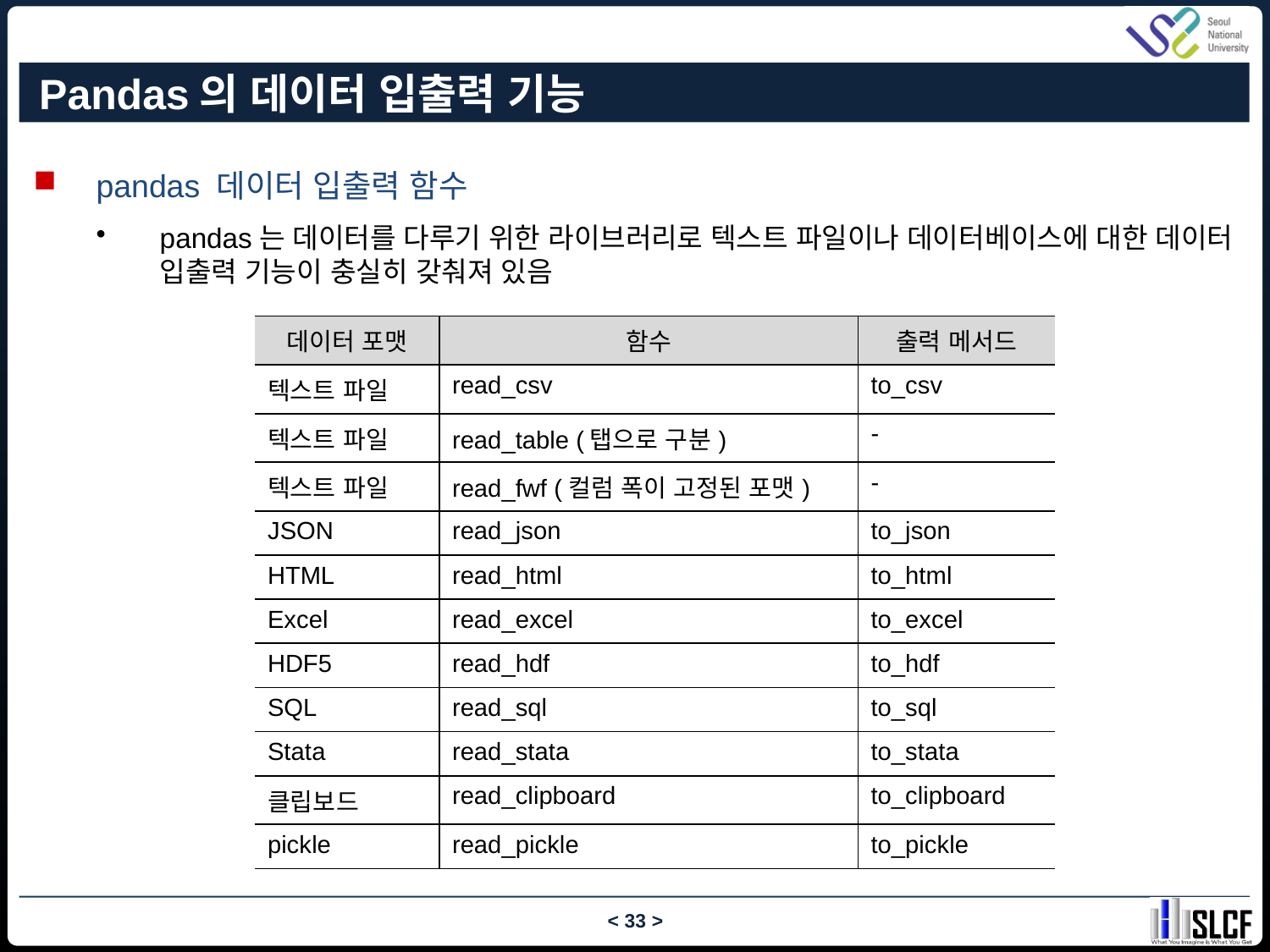

# Pandas의 데이터 입출력 기능
pandas 데이터 입출력 함수
pandas는 데이터를 다루기 위한 라이브러리로 텍스트 파일이나 데이터베이스에 대한 데이터 입출력 기능이 충실히 갖춰져 있음
| 데이터 포맷 | 함수 | 출력 메서드 |
| --- | --- | --- |
| 텍스트 파일 | read\_csv | to\_csv |
| 텍스트 파일 | read\_table (탭으로 구분) | - |
| 텍스트 파일 | read\_fwf (컬럼 폭이 고정된 포맷) | - |
| JSON | read\_json | to\_json |
| HTML | read\_html | to\_html |
| Excel | read\_excel | to\_excel |
| HDF5 | read\_hdf | to\_hdf |
| SQL | read\_sql | to\_sql |
| Stata | read\_stata | to\_stata |
| 클립보드 | read\_clipboard | to\_clipboard |
| pickle | read\_pickle | to\_pickle |